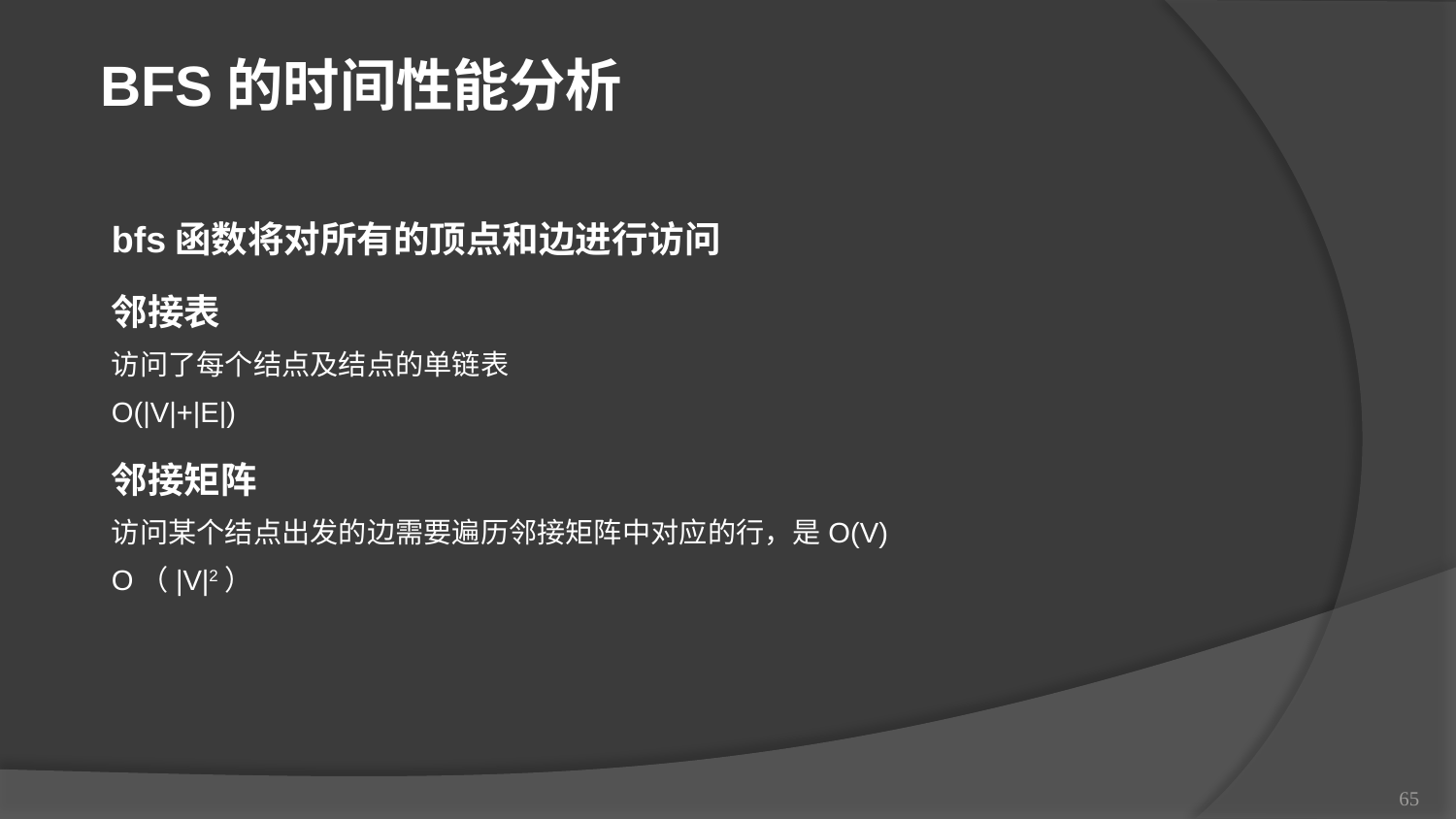

BFS的时间性能分析
bfs函数将对所有的顶点和边进行访问
邻接表
访问了每个结点及结点的单链表
O(|V|+|E|)
邻接矩阵
访问某个结点出发的边需要遍历邻接矩阵中对应的行，是O(V)
O（|V|2）
65